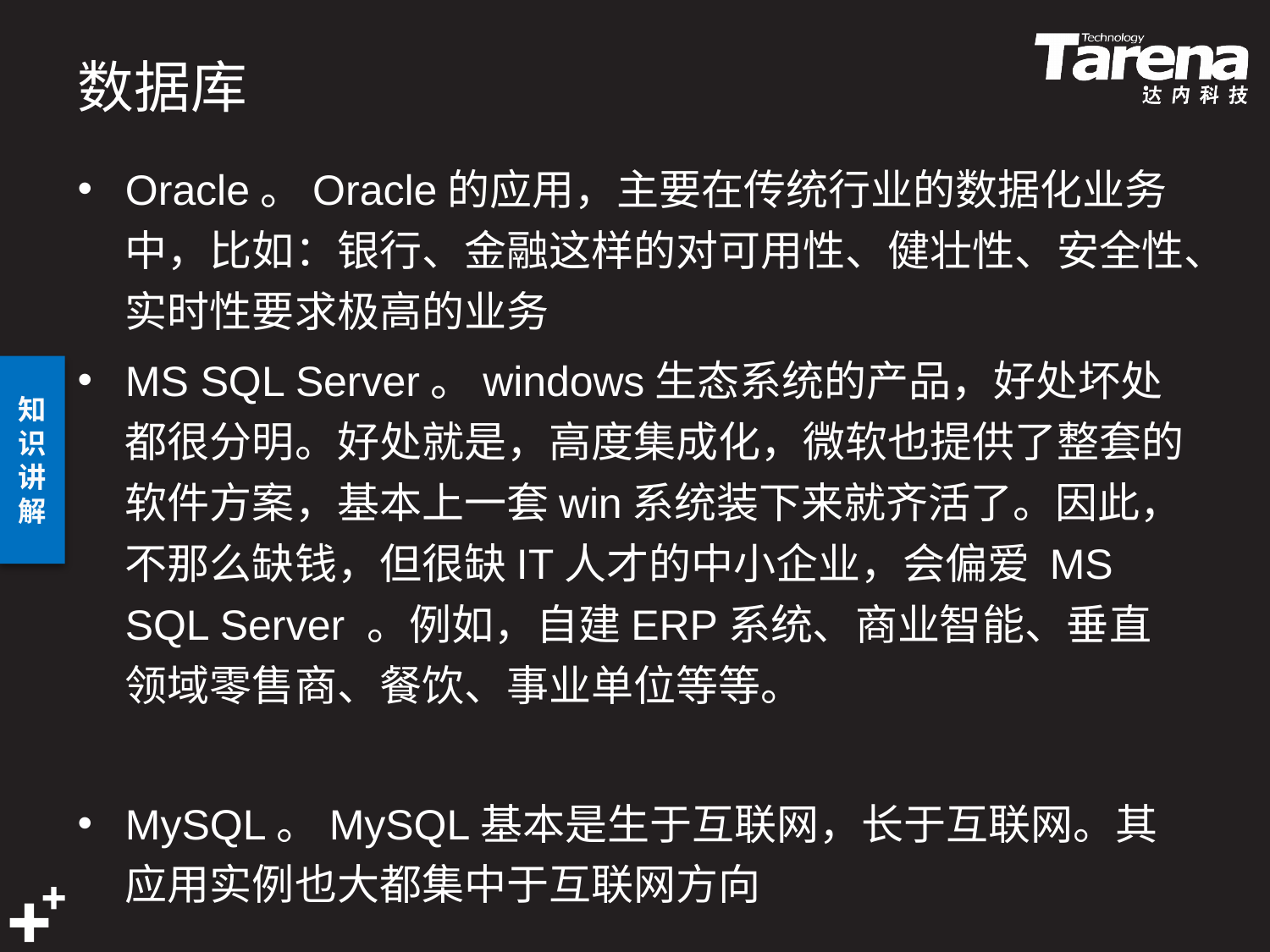

# 数据库
Oracle。Oracle的应用，主要在传统行业的数据化业务中，比如：银行、金融这样的对可用性、健壮性、安全性、实时性要求极高的业务
MS SQL Server。windows生态系统的产品，好处坏处都很分明。好处就是，高度集成化，微软也提供了整套的软件方案，基本上一套win系统装下来就齐活了。因此，不那么缺钱，但很缺IT人才的中小企业，会偏爱 MS SQL Server 。例如，自建ERP系统、商业智能、垂直领域零售商、餐饮、事业单位等等。

MySQL。MySQL基本是生于互联网，长于互联网。其应用实例也大都集中于互联网方向